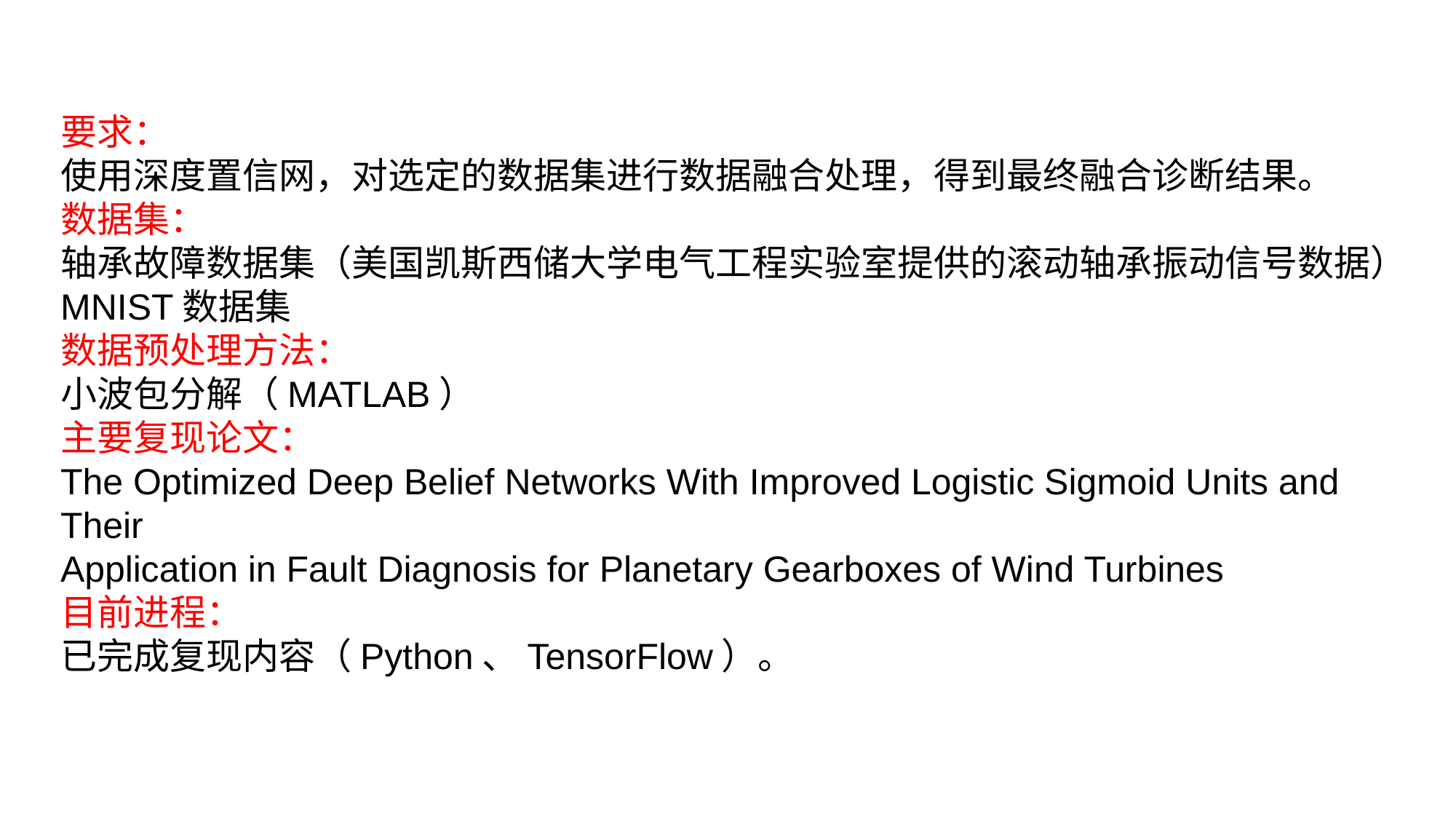

要求：
使用深度置信网，对选定的数据集进行数据融合处理，得到最终融合诊断结果。
数据集：
轴承故障数据集（美国凯斯西储大学电气工程实验室提供的滚动轴承振动信号数据）
MNIST数据集
数据预处理方法：
小波包分解（MATLAB）
主要复现论文：
The Optimized Deep Belief Networks With Improved Logistic Sigmoid Units and Their
Application in Fault Diagnosis for Planetary Gearboxes of Wind Turbines
目前进程：
已完成复现内容（Python、TensorFlow）。